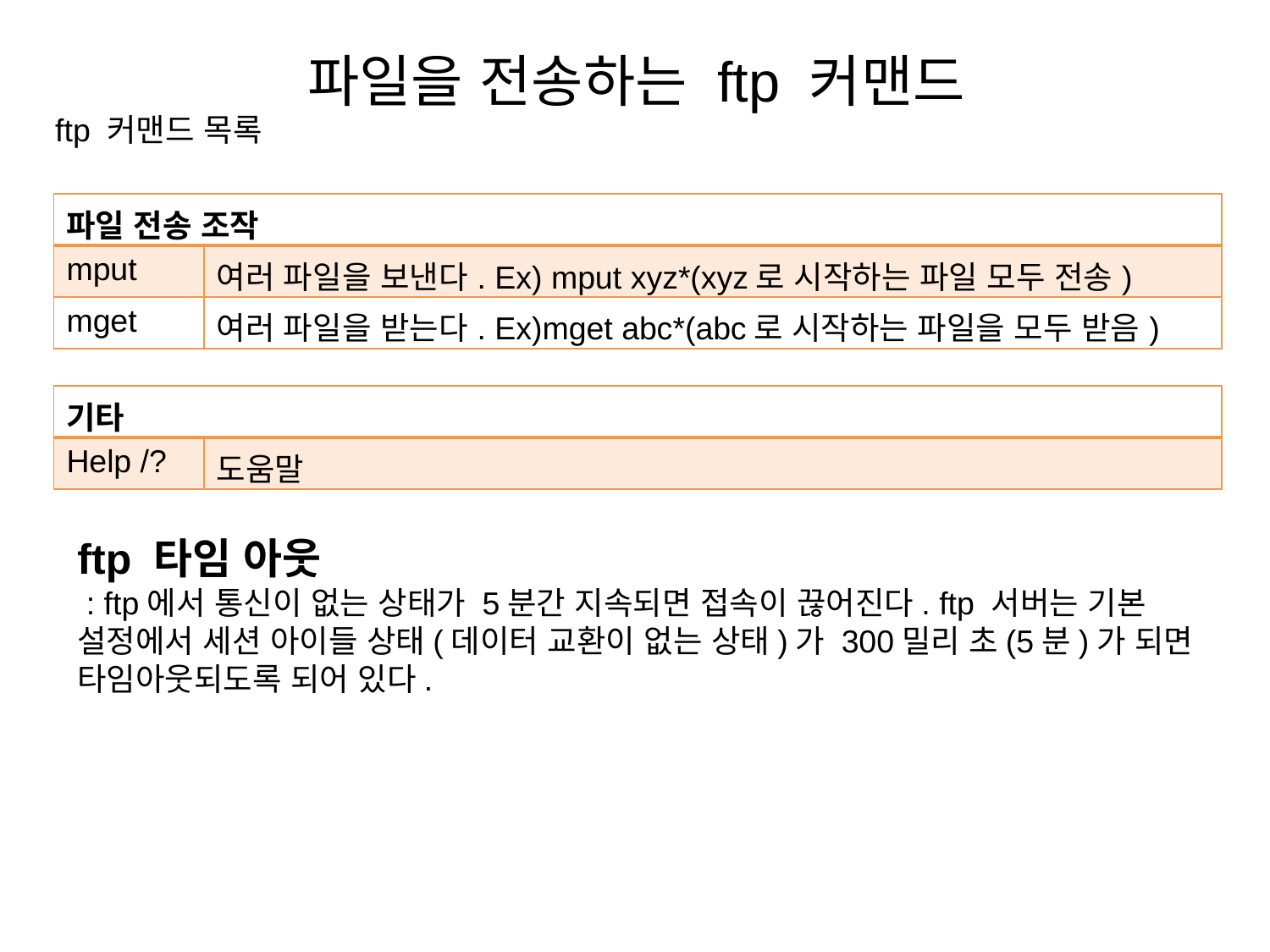

# 파일을 전송하는 ftp 커맨드
ftp 커맨드 목록
| 파일 전송 조작 |  |
| --- | --- |
| mput | 여러 파일을 보낸다. Ex) mput xyz\*(xyz로 시작하는 파일 모두 전송) |
| mget | 여러 파일을 받는다. Ex)mget abc\*(abc로 시작하는 파일을 모두 받음) |
| 기타 |  |
| --- | --- |
| Help /? | 도움말 |
ftp 타임 아웃
 : ftp에서 통신이 없는 상태가 5분간 지속되면 접속이 끊어진다. ftp 서버는 기본 설정에서 세션 아이들 상태(데이터 교환이 없는 상태)가 300밀리 초(5분)가 되면 타임아웃되도록 되어 있다.